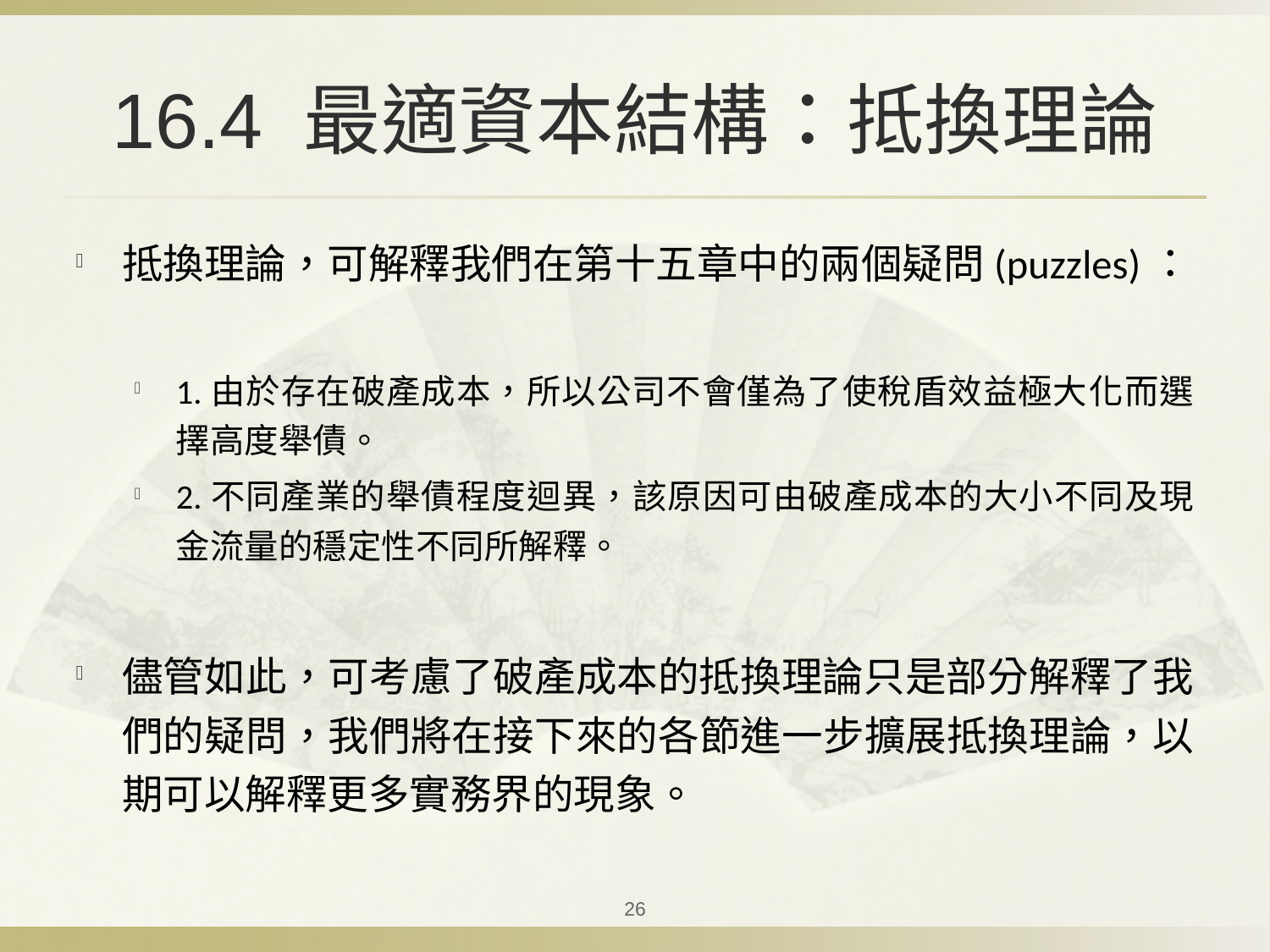

# 16.4 最適資本結構：抵換理論
抵換理論，可解釋我們在第十五章中的兩個疑問(puzzles)：

1.由於存在破產成本，所以公司不會僅為了使稅盾效益極大化而選擇高度舉債。
2.不同產業的舉債程度迴異，該原因可由破產成本的大小不同及現金流量的穩定性不同所解釋。

儘管如此，可考慮了破產成本的抵換理論只是部分解釋了我們的疑問，我們將在接下來的各節進一步擴展抵換理論，以期可以解釋更多實務界的現象。
26